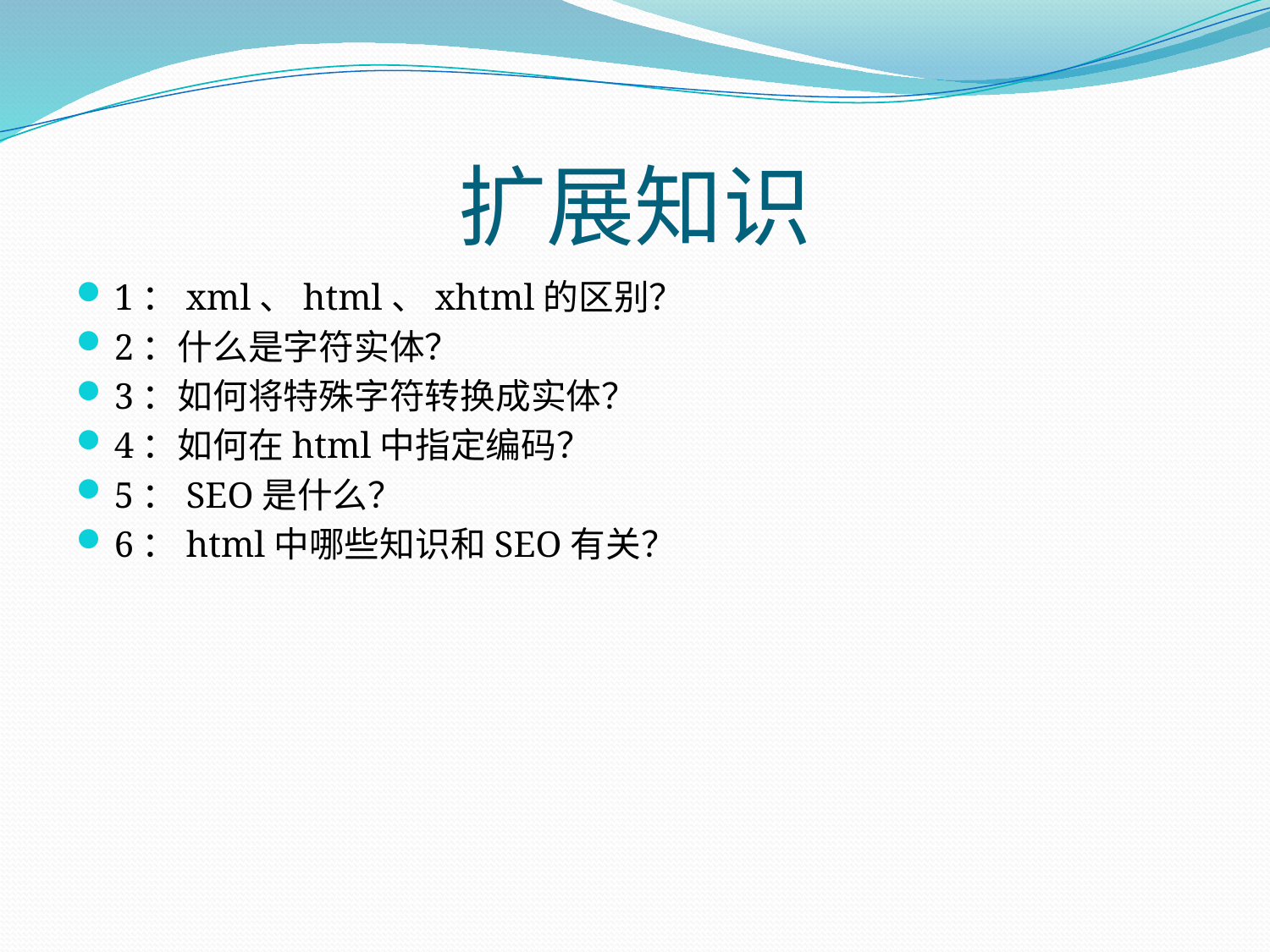

# 扩展知识
1：xml、html、xhtml的区别？
2：什么是字符实体？
3：如何将特殊字符转换成实体？
4：如何在html中指定编码？
5：SEO是什么？
6：html中哪些知识和SEO有关？